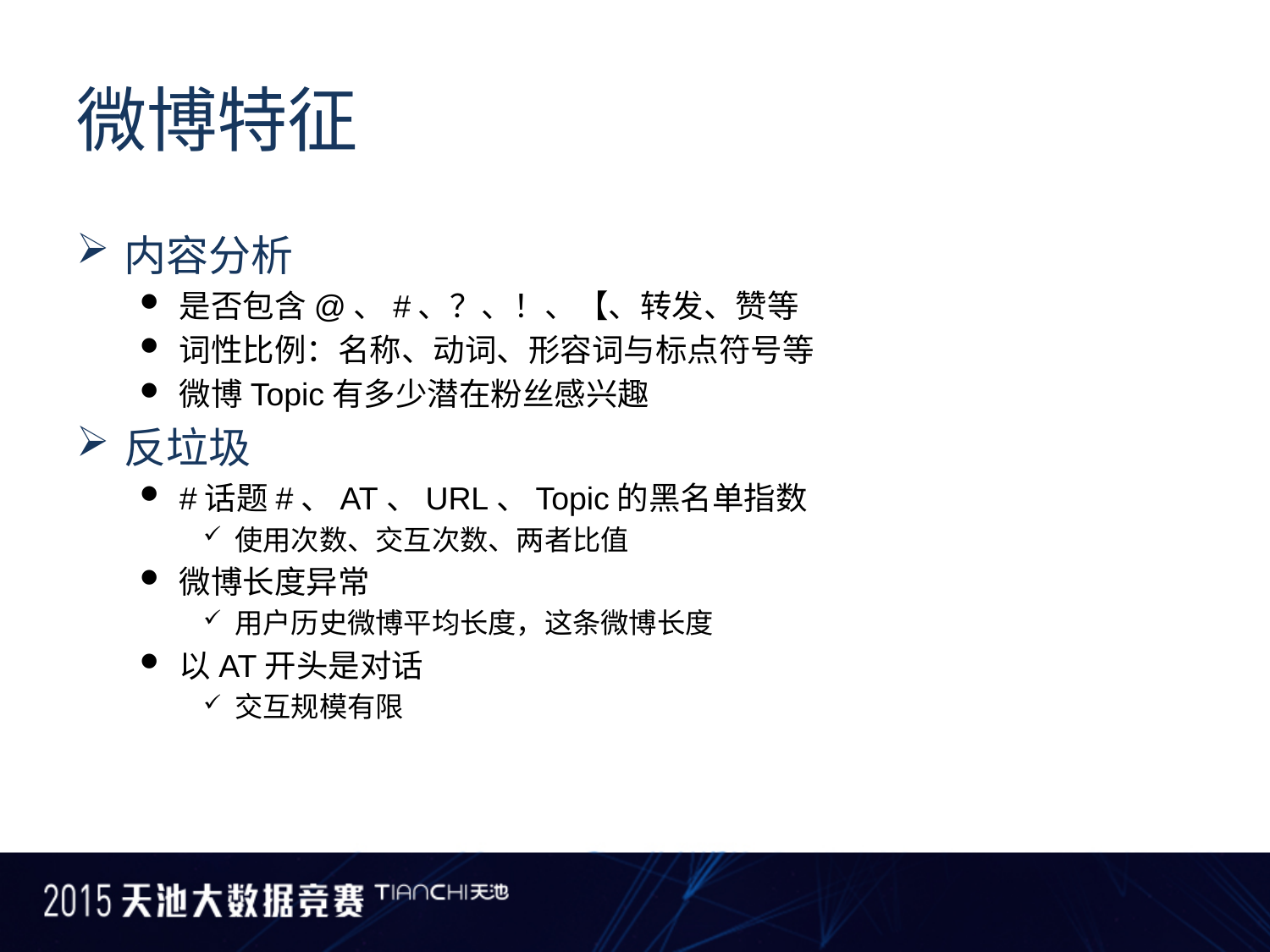

# 微博特征
内容分析
是否包含@、#、？、！、【、转发、赞等
词性比例：名称、动词、形容词与标点符号等
微博Topic有多少潜在粉丝感兴趣
反垃圾
#话题#、AT、URL、Topic的黑名单指数
使用次数、交互次数、两者比值
微博长度异常
用户历史微博平均长度，这条微博长度
以AT开头是对话
交互规模有限